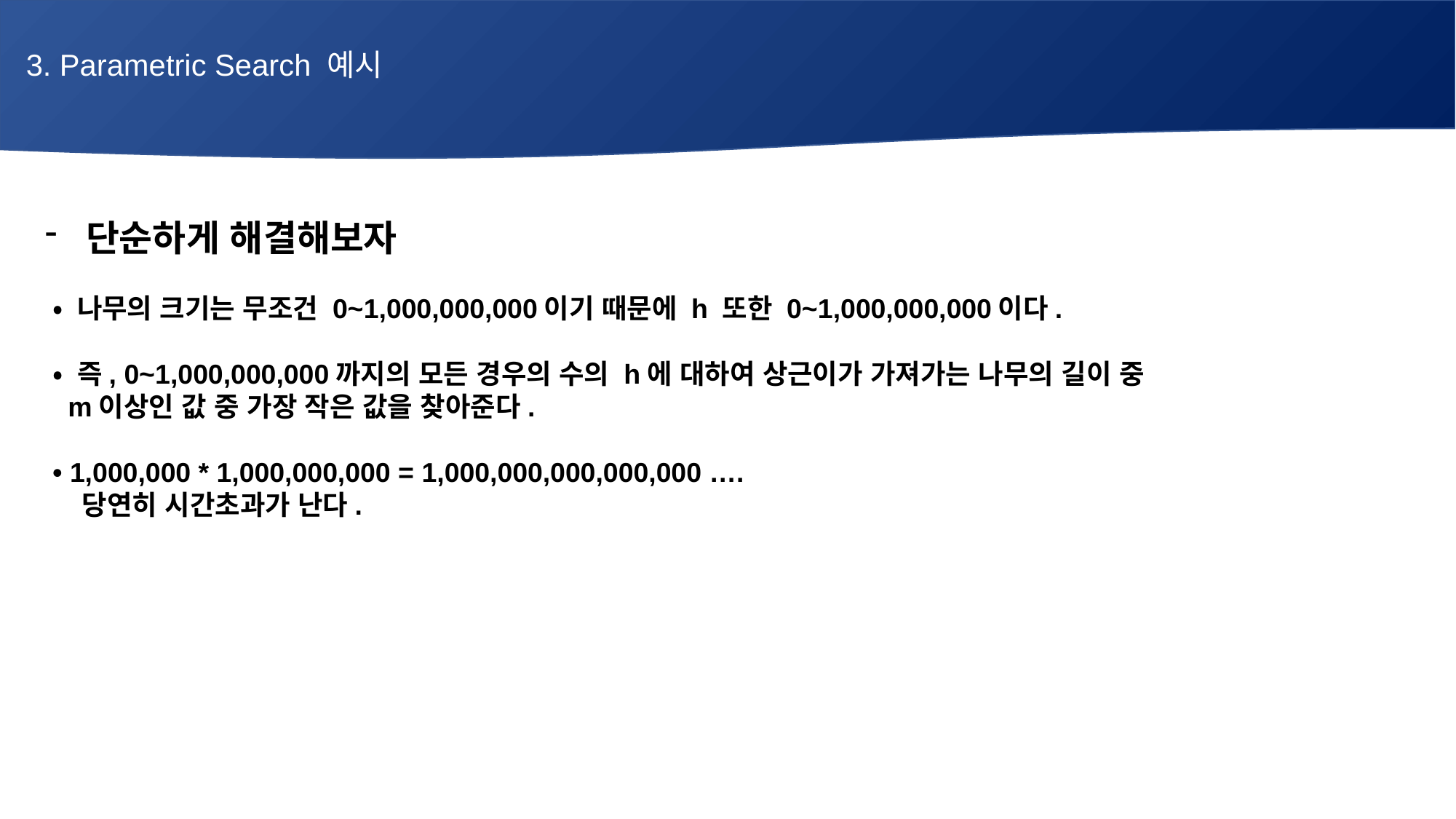

3. Parametric Search 예시
# 매주 1 과제 LV2
단순하게 해결해보자

 • 나무의 크기는 무조건 0~1,000,000,000이기 때문에 h 또한 0~1,000,000,000이다.

 • 즉, 0~1,000,000,000까지의 모든 경우의 수의 h에 대하여 상근이가 가져가는 나무의 길이 중
   m이상인 값 중 가장 작은 값을 찾아준다.

 • 1,000,000 * 1,000,000,000 = 1,000,000,000,000,000 ….
    당연히 시간초과가 난다.